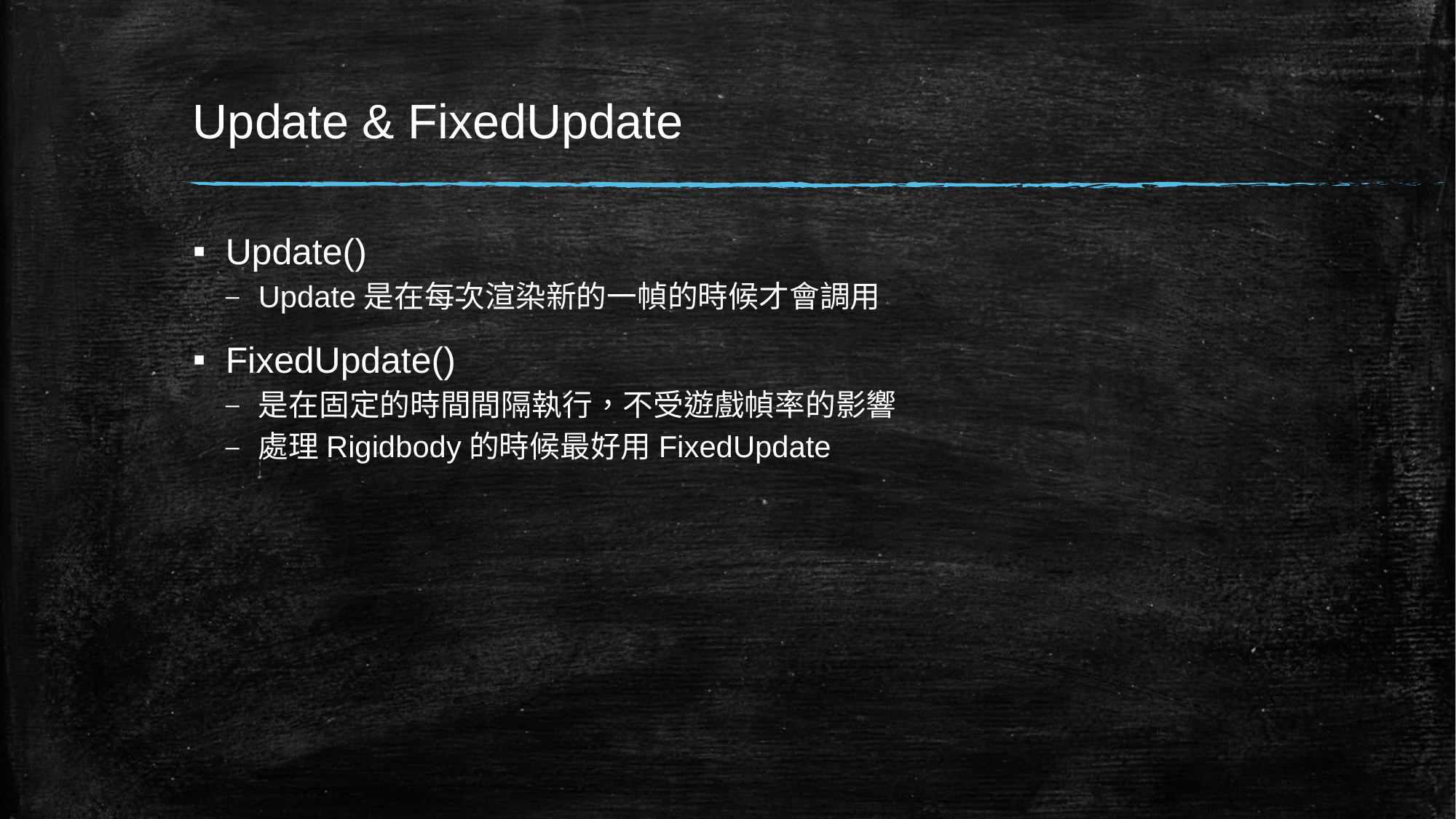

# Update & FixedUpdate
Update()
Update是在每次渲染新的一幀的時候才會調用
FixedUpdate()
是在固定的時間間隔執行，不受遊戲幀率的影響
處理Rigidbody的時候最好用FixedUpdate